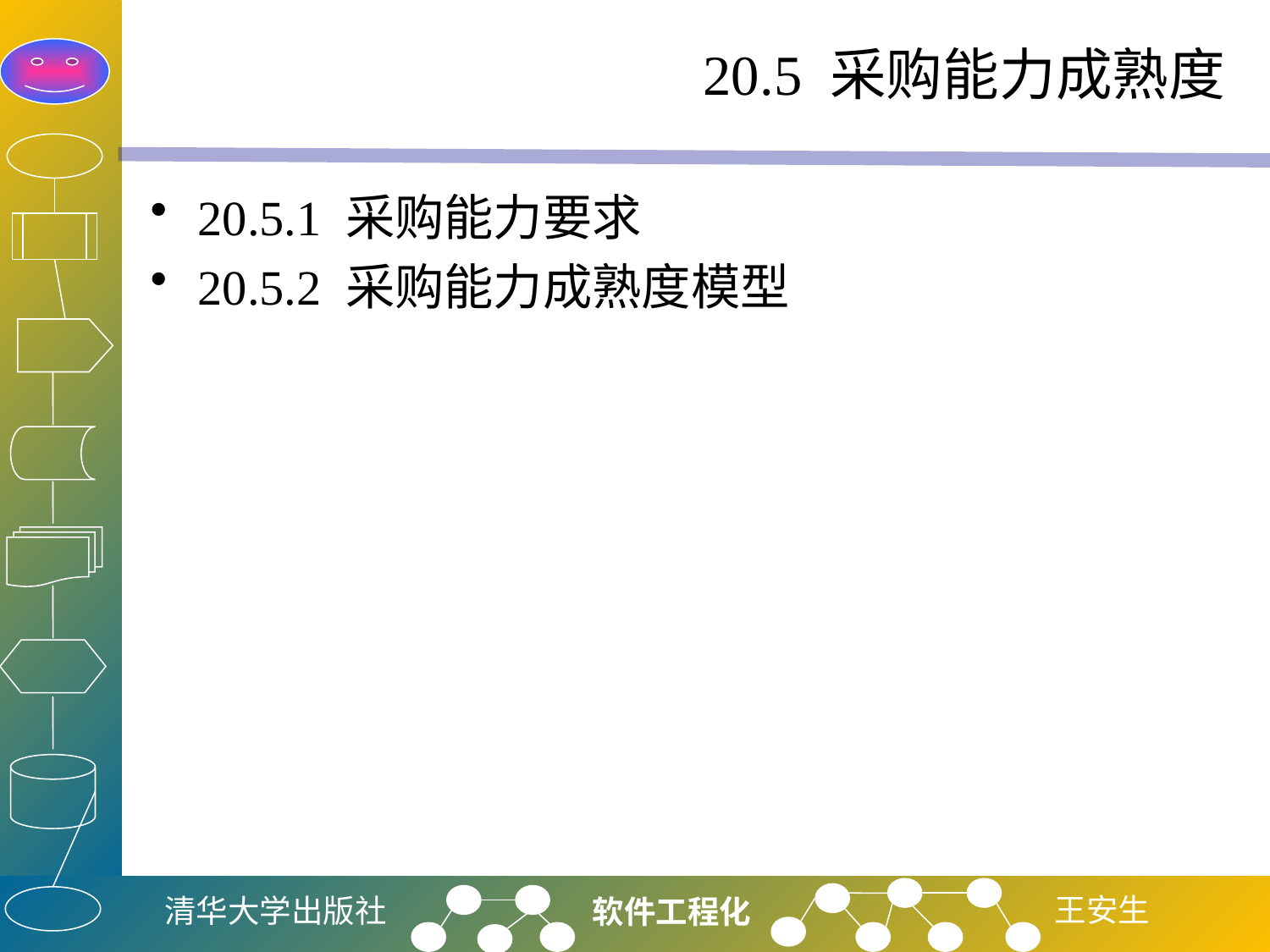

# 20.5 采购能力成熟度
20.5.1 采购能力要求
20.5.2 采购能力成熟度模型